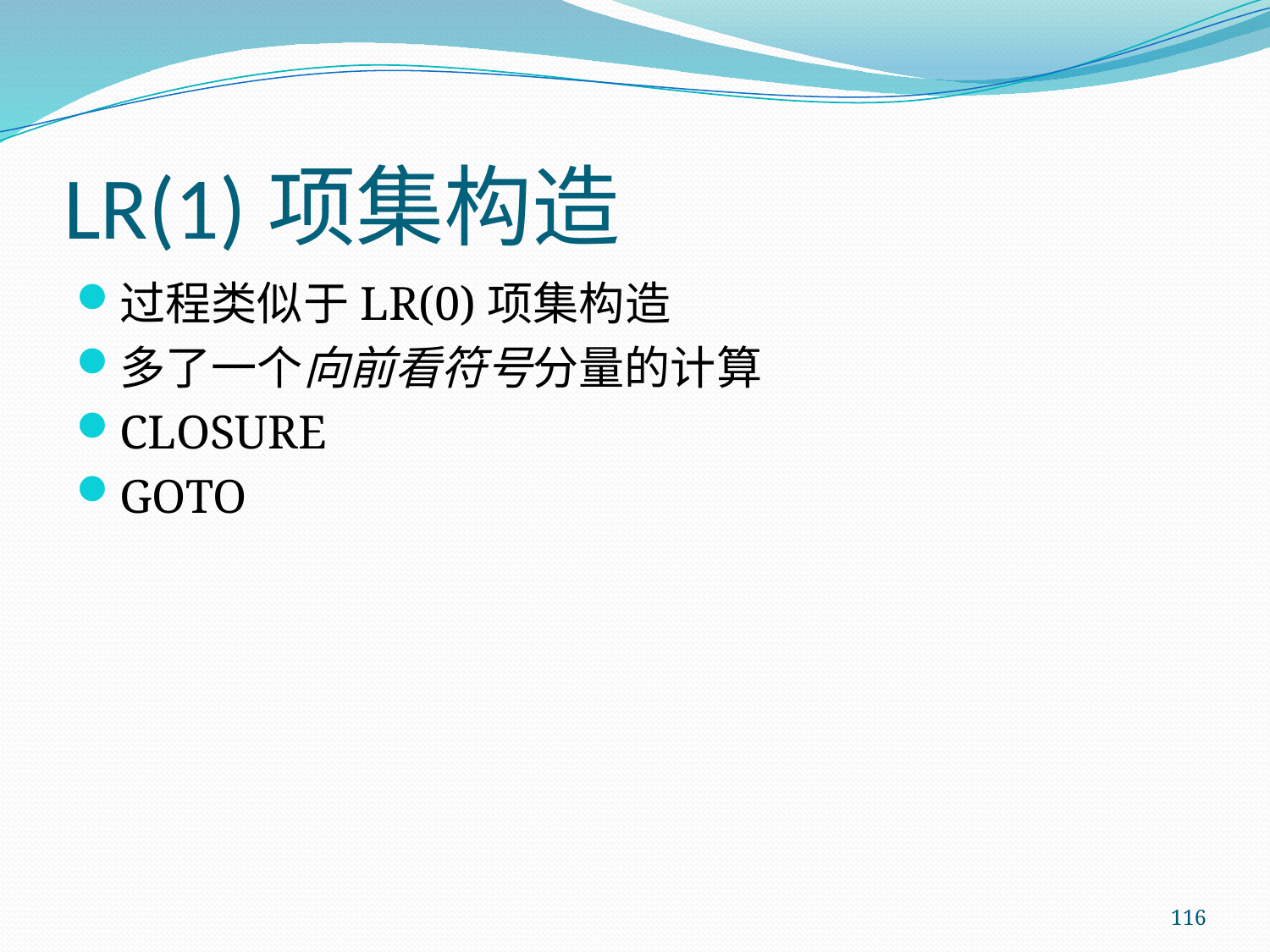

# LR(1)项集构造
过程类似于LR(0)项集构造
多了一个向前看符号分量的计算
CLOSURE
GOTO
116